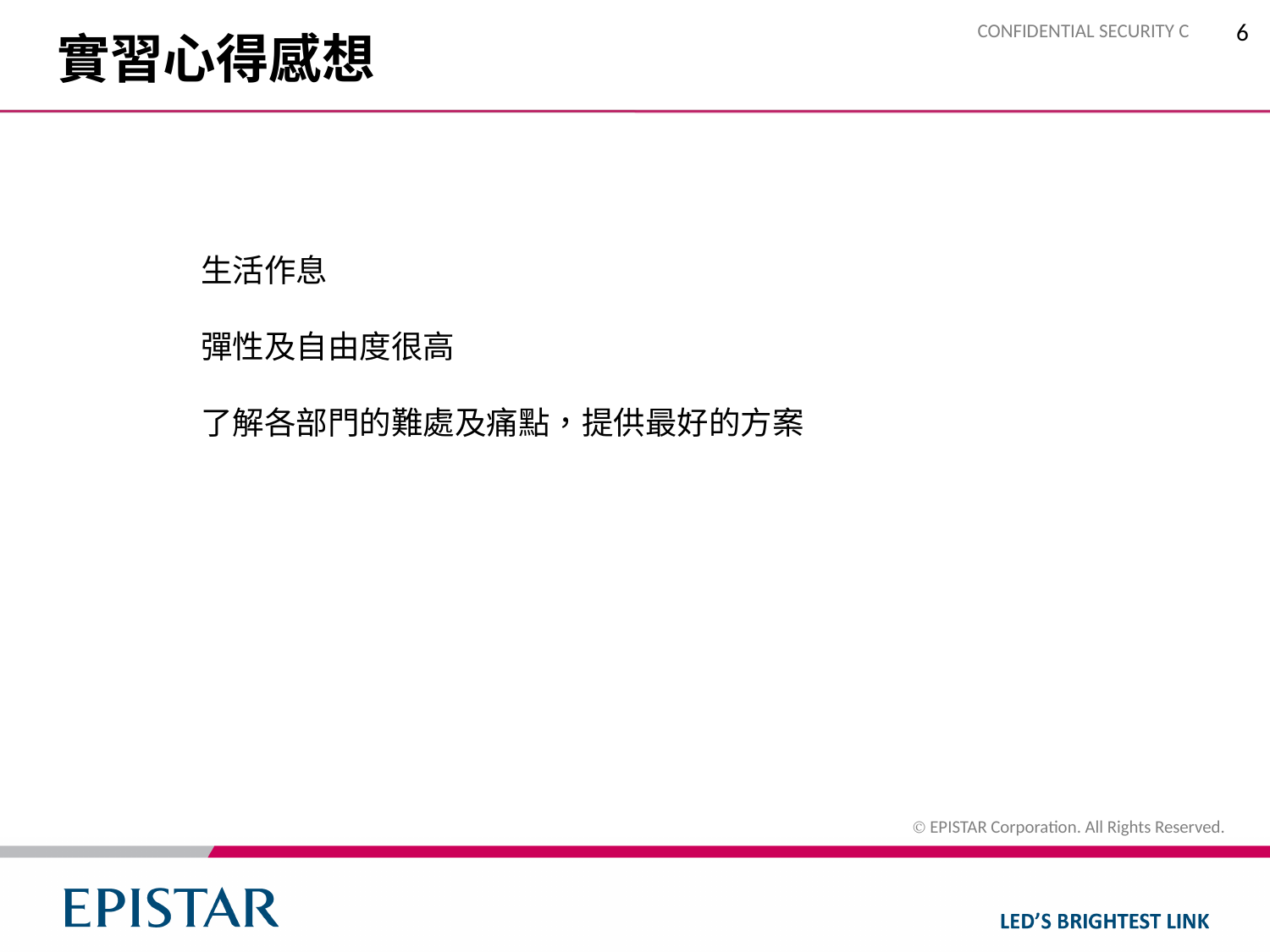

6
實習心得感想
生活作息

彈性及自由度很高

了解各部門的難處及痛點，提供最好的方案